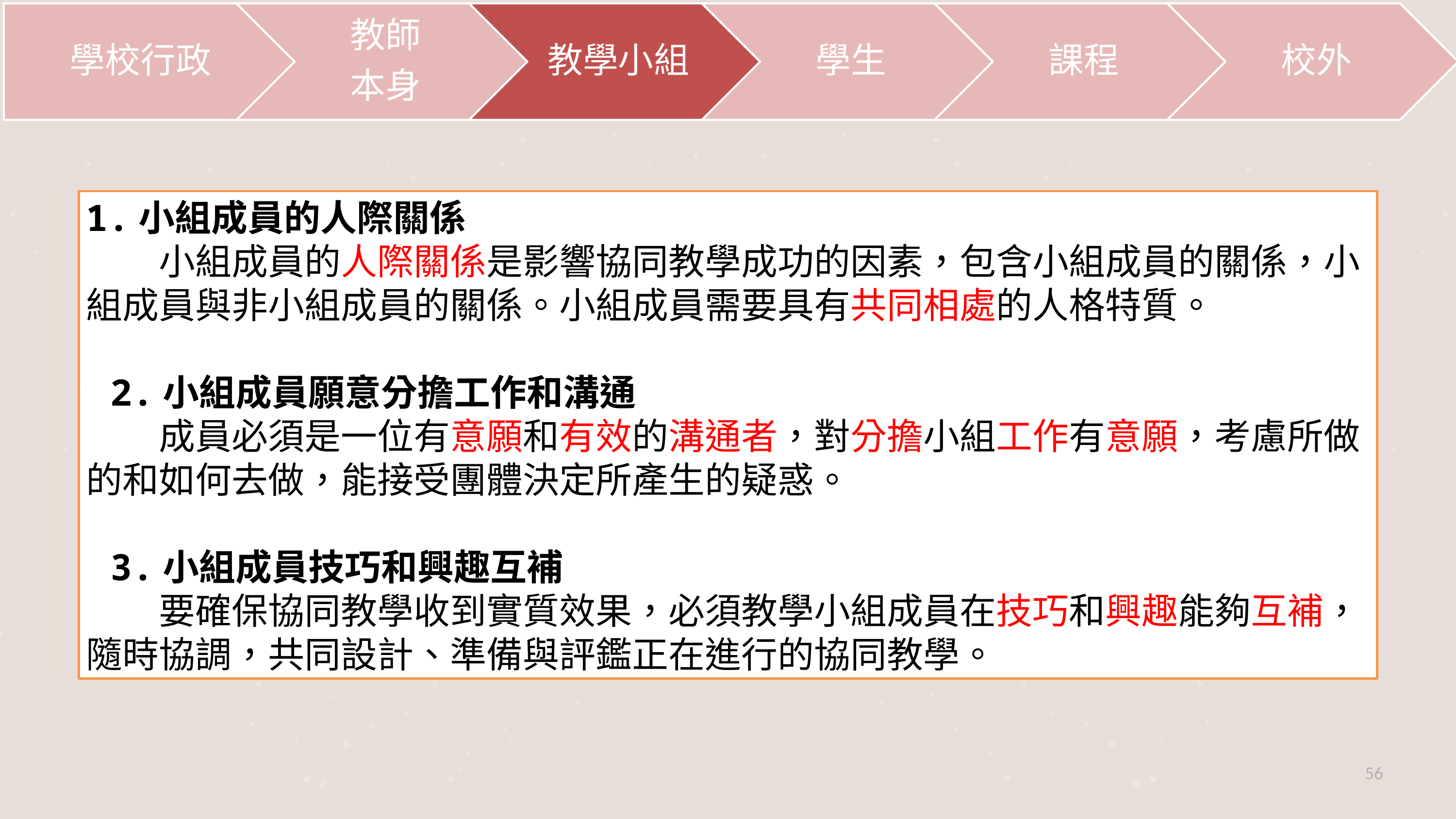

學校行政
教師
本身
教學小組
學生
課程
校外
1.小組成員的人際關係
	小組成員的人際關係是影響協同教學成功的因素，包含小組成員的關係，小組成員與非小組成員的關係。小組成員需要具有共同相處的人格特質。

2.小組成員願意分擔工作和溝通
	成員必須是一位有意願和有效的溝通者，對分擔小組工作有意願，考慮所做的和如何去做，能接受團體決定所產生的疑惑。

3.小組成員技巧和興趣互補
	要確保協同教學收到實質效果，必須教學小組成員在技巧和興趣能夠互補，隨時協調，共同設計、準備與評鑑正在進行的協同教學。
56